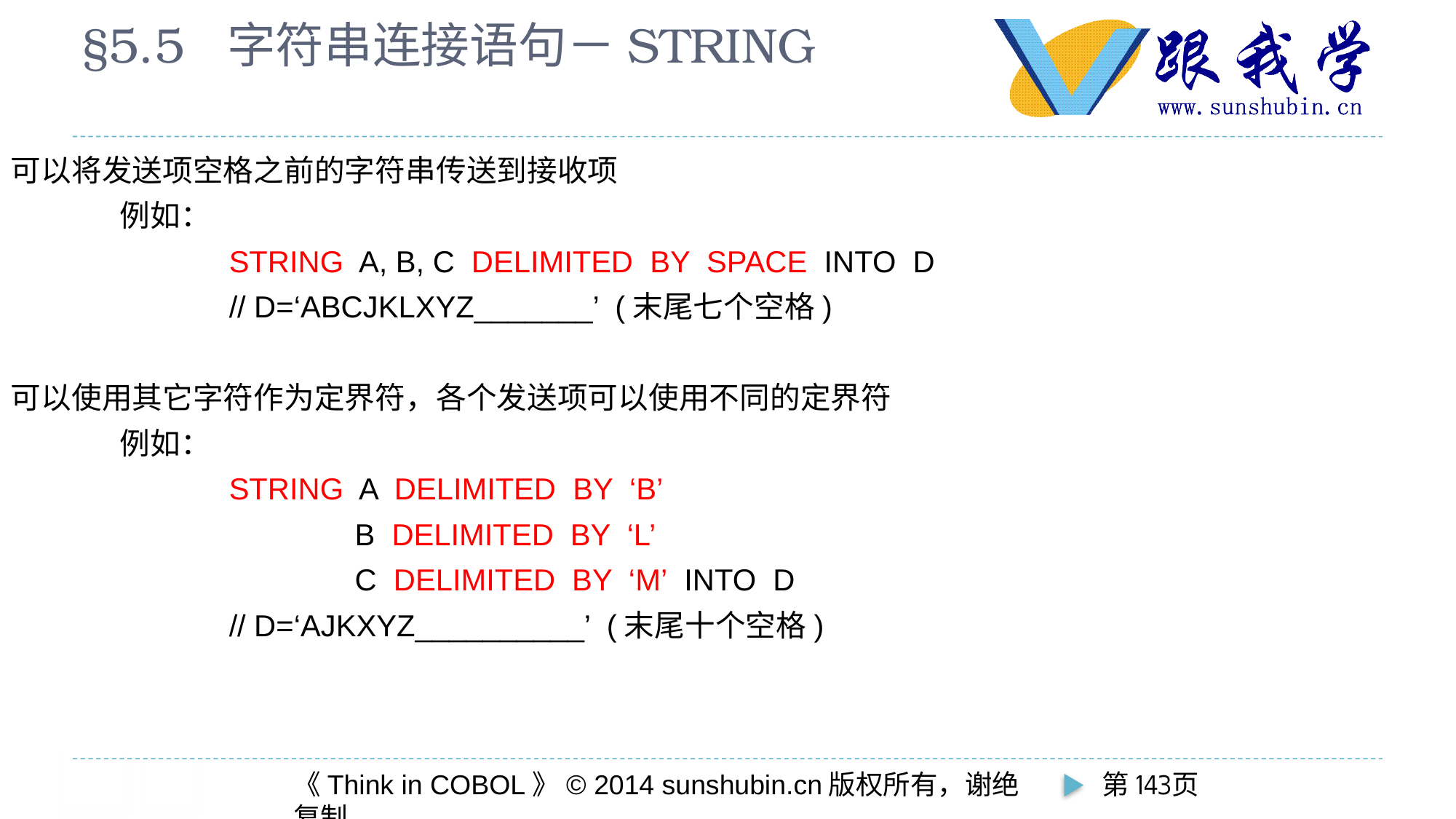

# §5.5  字符串连接语句－STRING
可以将发送项空格之前的字符串传送到接收项
	例如：
		STRING  A, B, C  DELIMITED  BY  SPACE  INTO  D
		// D=‘ABCJKLXYZ_______’  (末尾七个空格)

可以使用其它字符作为定界符，各个发送项可以使用不同的定界符
	例如：
		STRING  A  DELIMITED  BY  ‘B’
			  B  DELIMITED  BY  ‘L’
			  C  DELIMITED  BY  ‘M’  INTO  D
		// D=‘AJKXYZ__________’  (末尾十个空格)